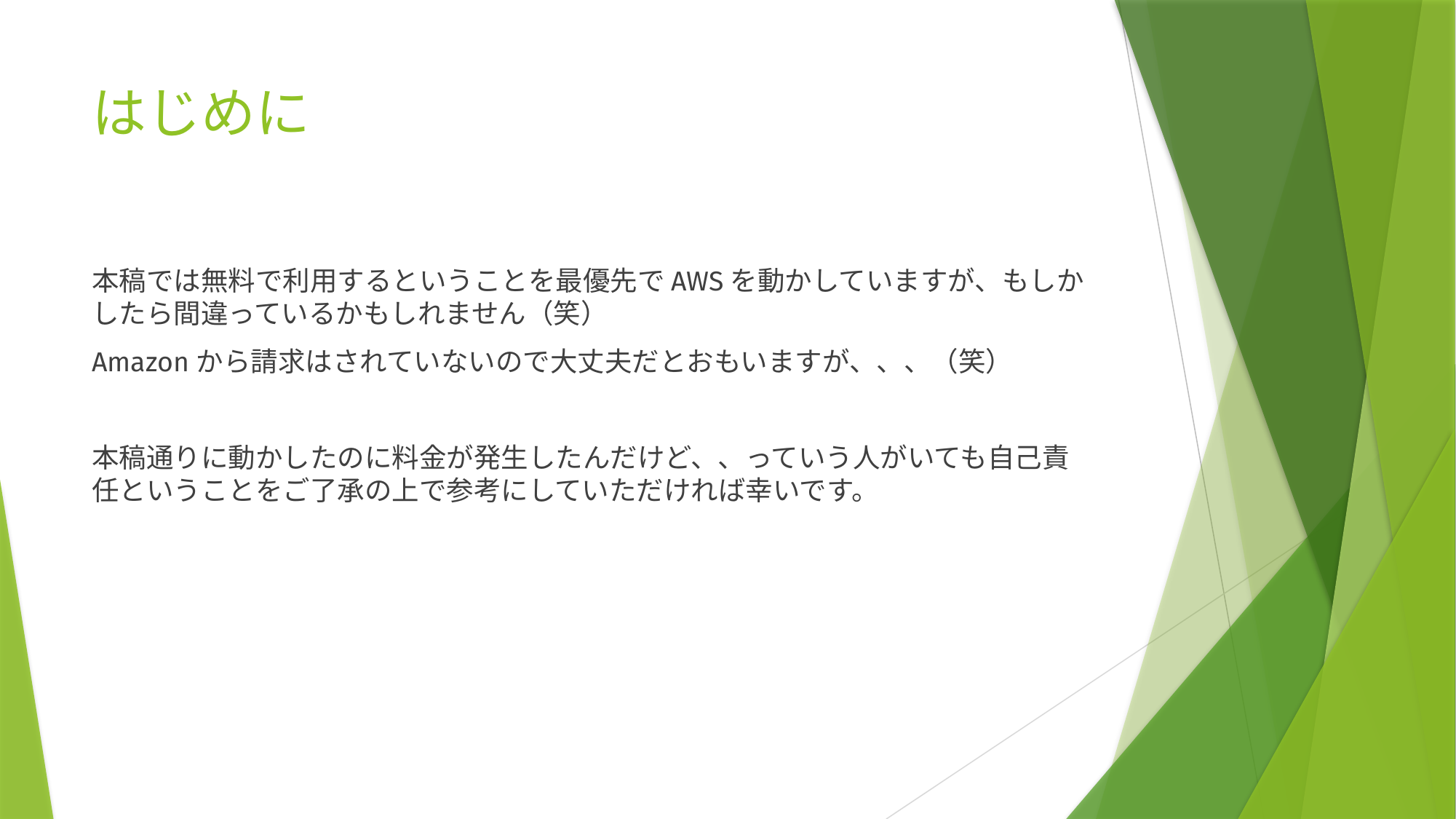

# はじめに
本稿では無料で利用するということを最優先でAWSを動かしていますが、もしかしたら間違っているかもしれません（笑）
Amazonから請求はされていないので大丈夫だとおもいますが、、、（笑）

本稿通りに動かしたのに料金が発生したんだけど、、っていう人がいても自己責任ということをご了承の上で参考にしていただければ幸いです。